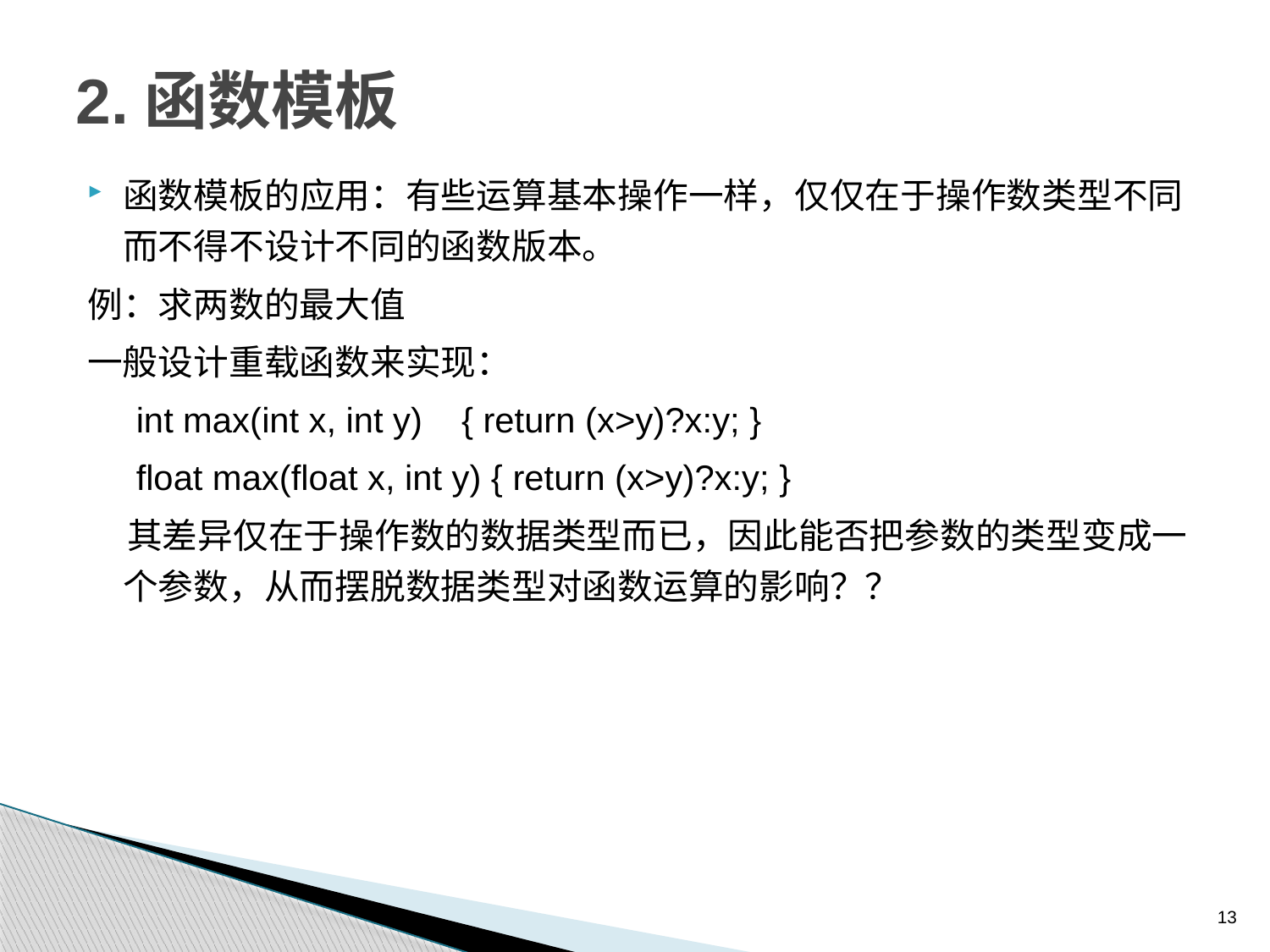

# 2.函数模板
函数模板的应用：有些运算基本操作一样，仅仅在于操作数类型不同而不得不设计不同的函数版本。
例：求两数的最大值
一般设计重载函数来实现：
     int max(int x, int y)    { return (x>y)?x:y; }
     float max(float x, int y) { return (x>y)?x:y; }
    其差异仅在于操作数的数据类型而已，因此能否把参数的类型变成一个参数，从而摆脱数据类型对函数运算的影响？？

13